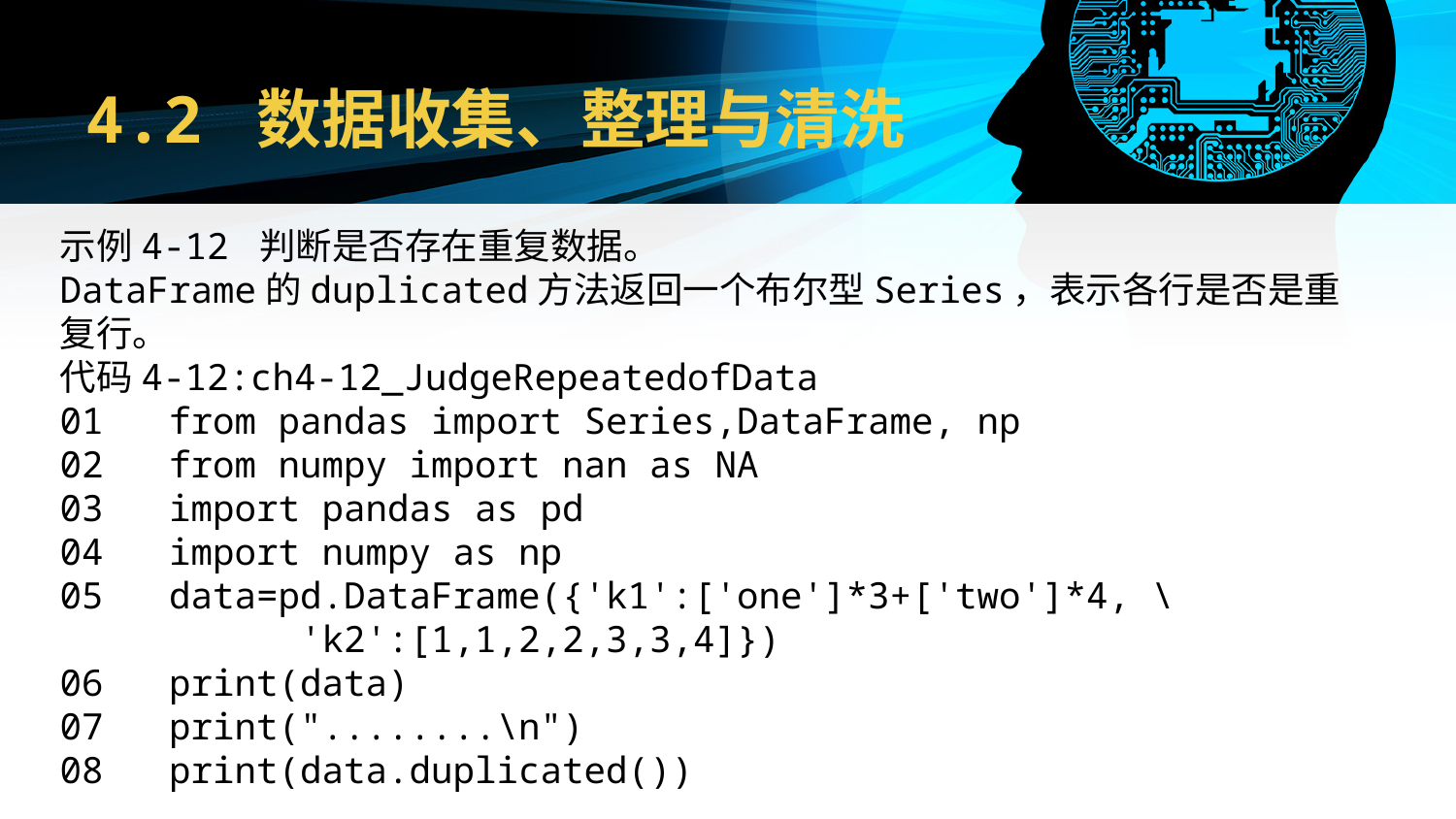

# 4.2 数据收集、整理与清洗
示例4-12 判断是否存在重复数据。
DataFrame的duplicated方法返回一个布尔型Series，表示各行是否是重复行。
代码4-12:ch4-12_JudgeRepeatedofData
01   from pandas import Series,DataFrame, np
02   from numpy import nan as NA
03   import pandas as pd
04   import numpy as np
05   data=pd.DataFrame({'k1':['one']*3+['two']*4, \
           'k2':[1,1,2,2,3,3,4]})
06   print(data)
07   print("........\n")
08   print(data.duplicated())